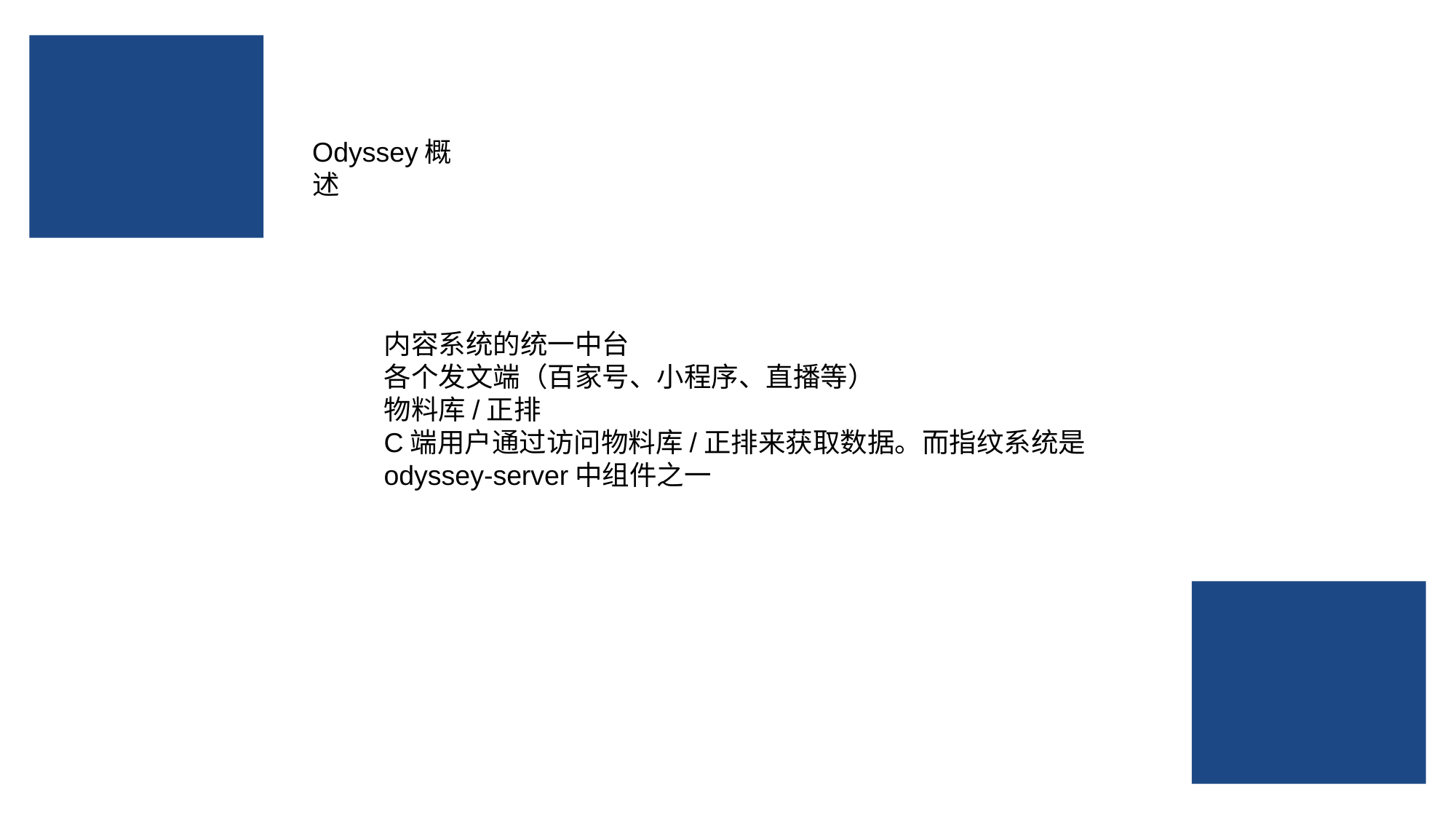

Odyssey概述
内容系统的统一中台
各个发文端（百家号、小程序、直播等）
物料库/正排
C端用户通过访问物料库/正排来获取数据。而指纹系统是odyssey-server中组件之一